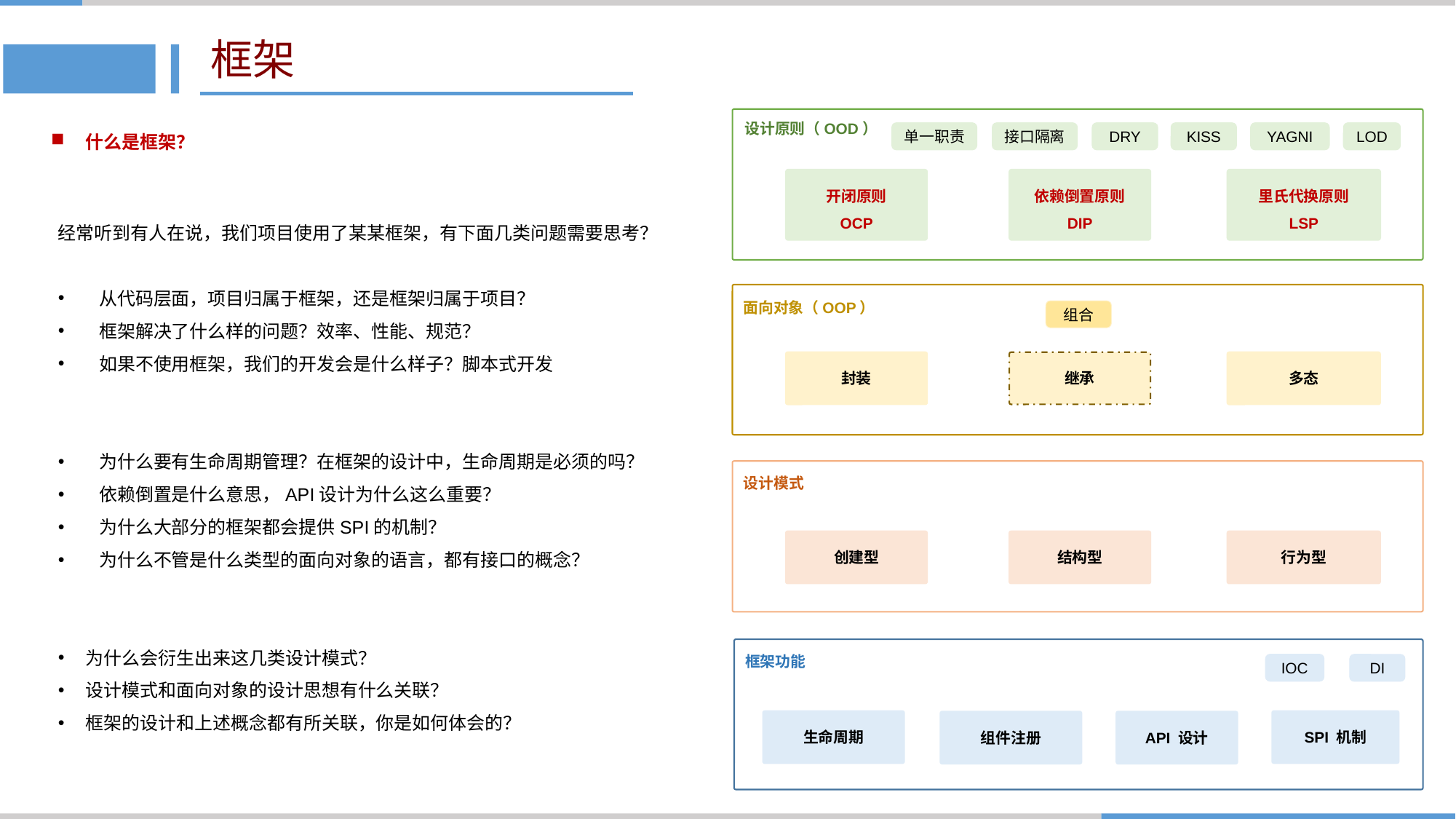

# 框架

设计原则（OOD）
什么是框架？
单一职责
接口隔离
DRY
KISS
YAGNI
LOD
开闭原则
OCP
依赖倒置原则
DIP
里氏代换原则
LSP
经常听到有人在说，我们项目使用了某某框架，有下面几类问题需要思考？

从代码层面，项目归属于框架，还是框架归属于项目？
框架解决了什么样的问题？效率、性能、规范？
如果不使用框架，我们的开发会是什么样子？脚本式开发

为什么要有生命周期管理？在框架的设计中，生命周期是必须的吗？
依赖倒置是什么意思，API设计为什么这么重要？
为什么大部分的框架都会提供SPI的机制？
为什么不管是什么类型的面向对象的语言，都有接口的概念？

为什么会衍生出来这几类设计模式？
设计模式和面向对象的设计思想有什么关联？
框架的设计和上述概念都有所关联，你是如何体会的？

面向对象（OOP）
组合
封装
继承
多态

设计模式
创建型
结构型
行为型

框架功能
IOC
DI
SPI 机制
生命周期
组件注册
API 设计